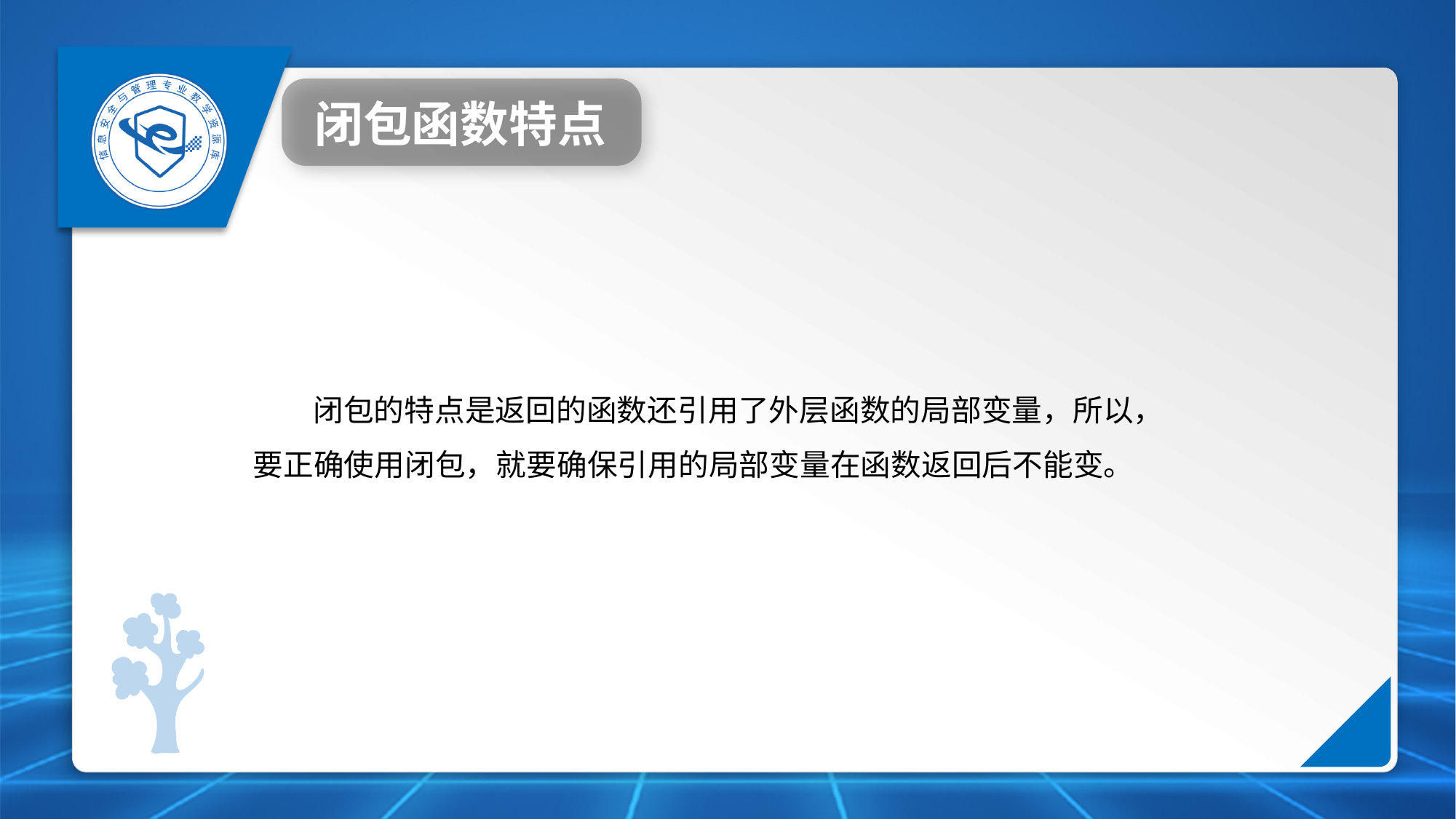

闭包函数特点
闭包的特点是返回的函数还引用了外层函数的局部变量，所以，要正确使用闭包，就要确保引用的局部变量在函数返回后不能变。